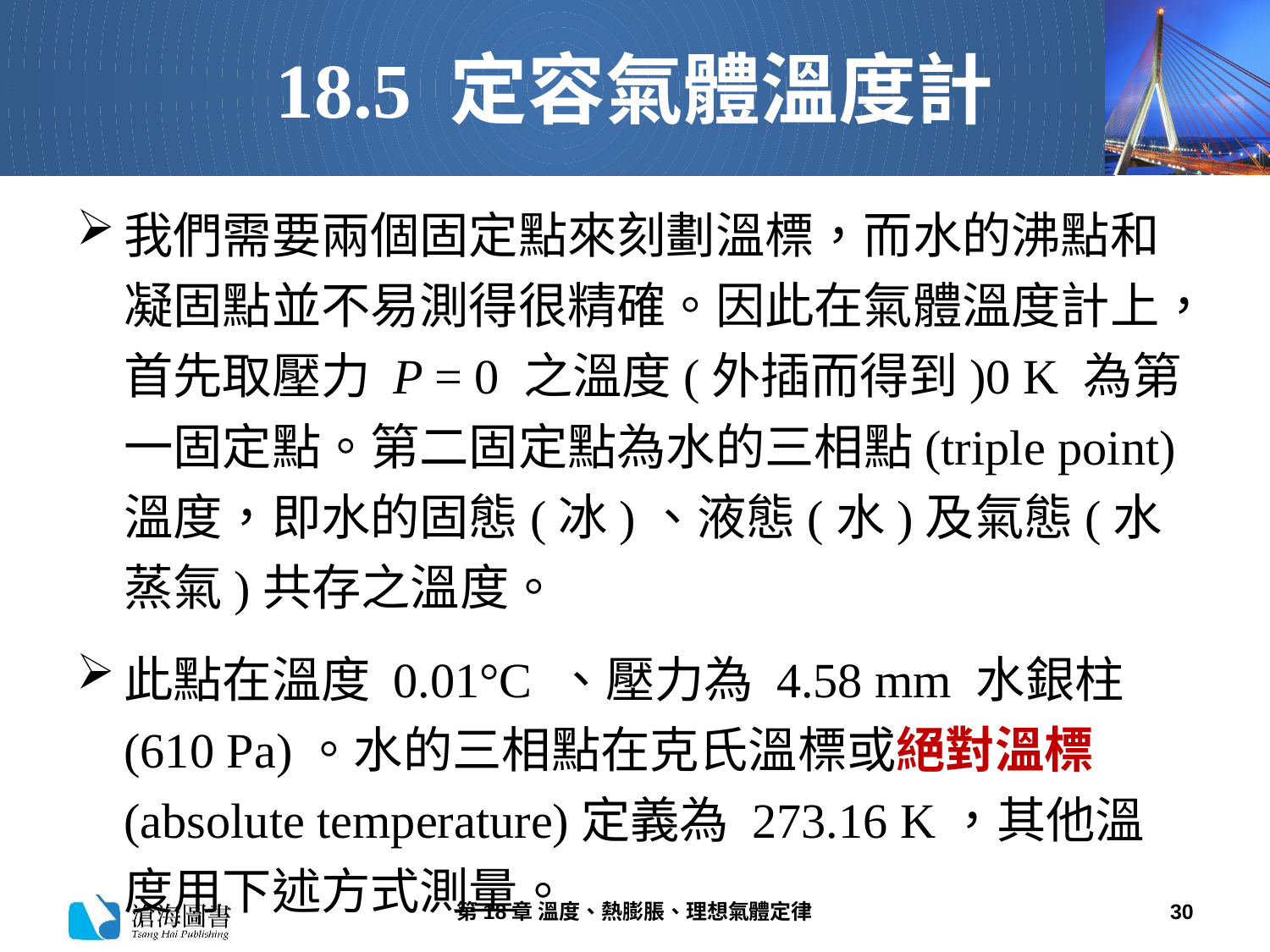

# 18.5 定容氣體溫度計
我們需要兩個固定點來刻劃溫標，而水的沸點和凝固點並不易測得很精確。因此在氣體溫度計上，首先取壓力 P = 0 之溫度(外插而得到)0 K 為第一固定點。第二固定點為水的三相點(triple point)溫度，即水的固態(冰)、液態(水)及氣態(水蒸氣)共存之溫度。
此點在溫度 0.01°C 、壓力為 4.58 mm 水銀柱(610 Pa)。水的三相點在克氏溫標或絕對溫標(absolute temperature)定義為 273.16 K，其他溫度用下述方式測量。
第18章 溫度、熱膨脹、理想氣體定律
30